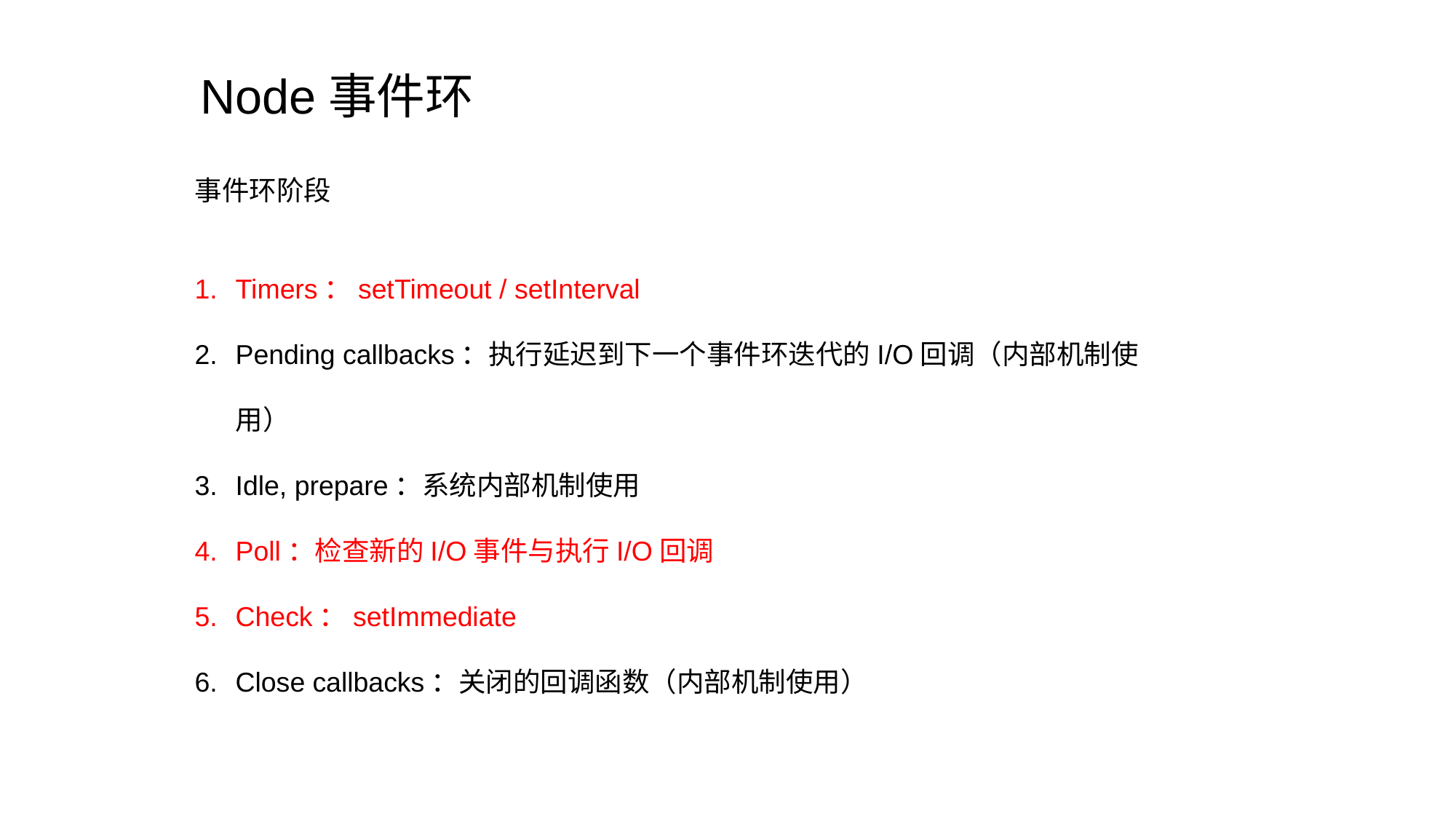

Node事件环
事件环阶段

Timers：setTimeout / setInterval
Pending callbacks：执行延迟到下一个事件环迭代的I/O回调（内部机制使用）
Idle, prepare：系统内部机制使用
Poll：检查新的I/O事件与执行I/O回调
Check：setImmediate
Close callbacks：关闭的回调函数（内部机制使用）